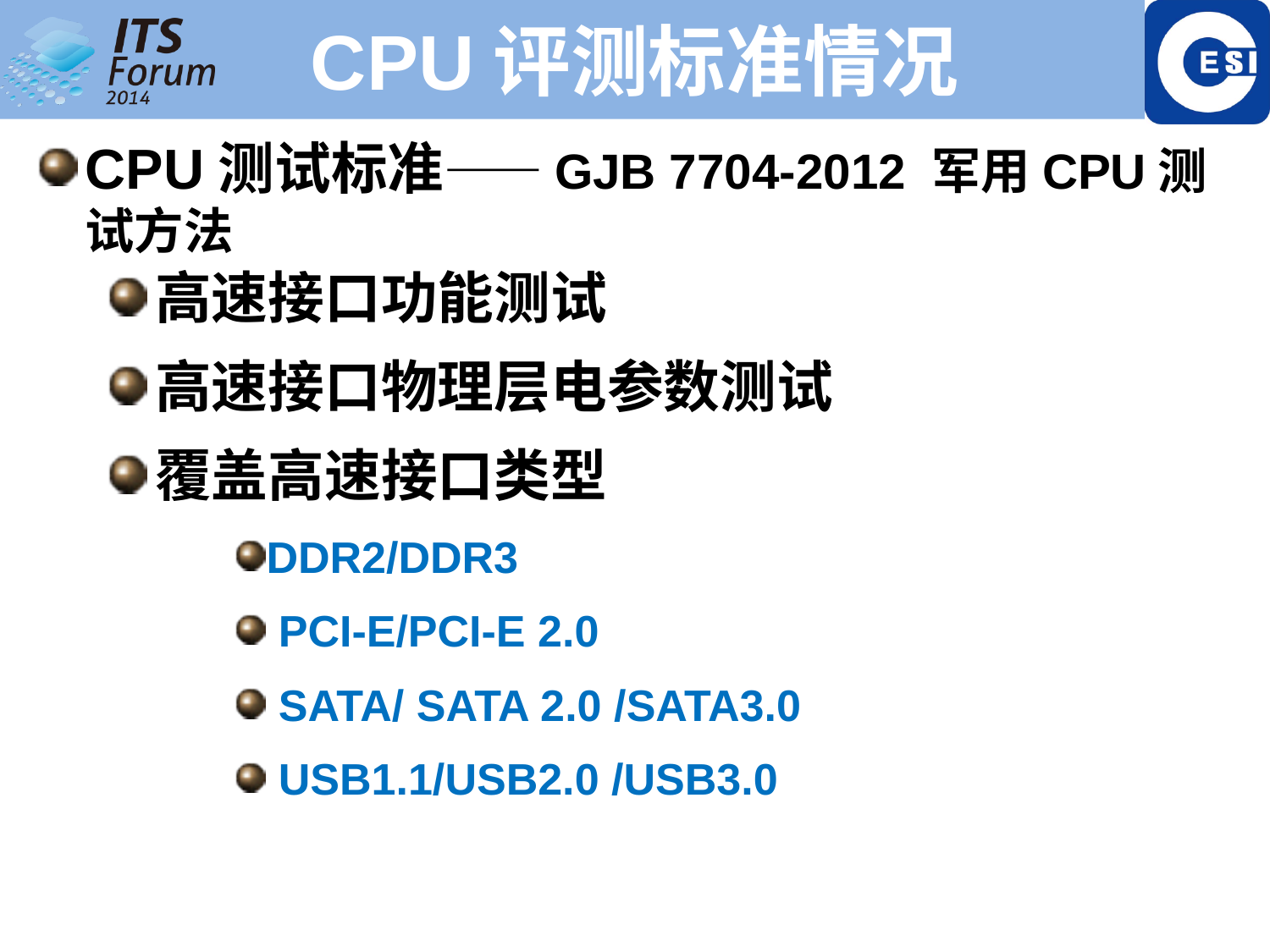

# CPU评测标准情况
CPU测试标准——GJB 7704-2012 军用CPU测试方法

高速接口功能测试
高速接口物理层电参数测试
覆盖高速接口类型
DDR2/DDR3
 PCI-E/PCI-E 2.0
 SATA/ SATA 2.0 /SATA3.0
 USB1.1/USB2.0 /USB3.0